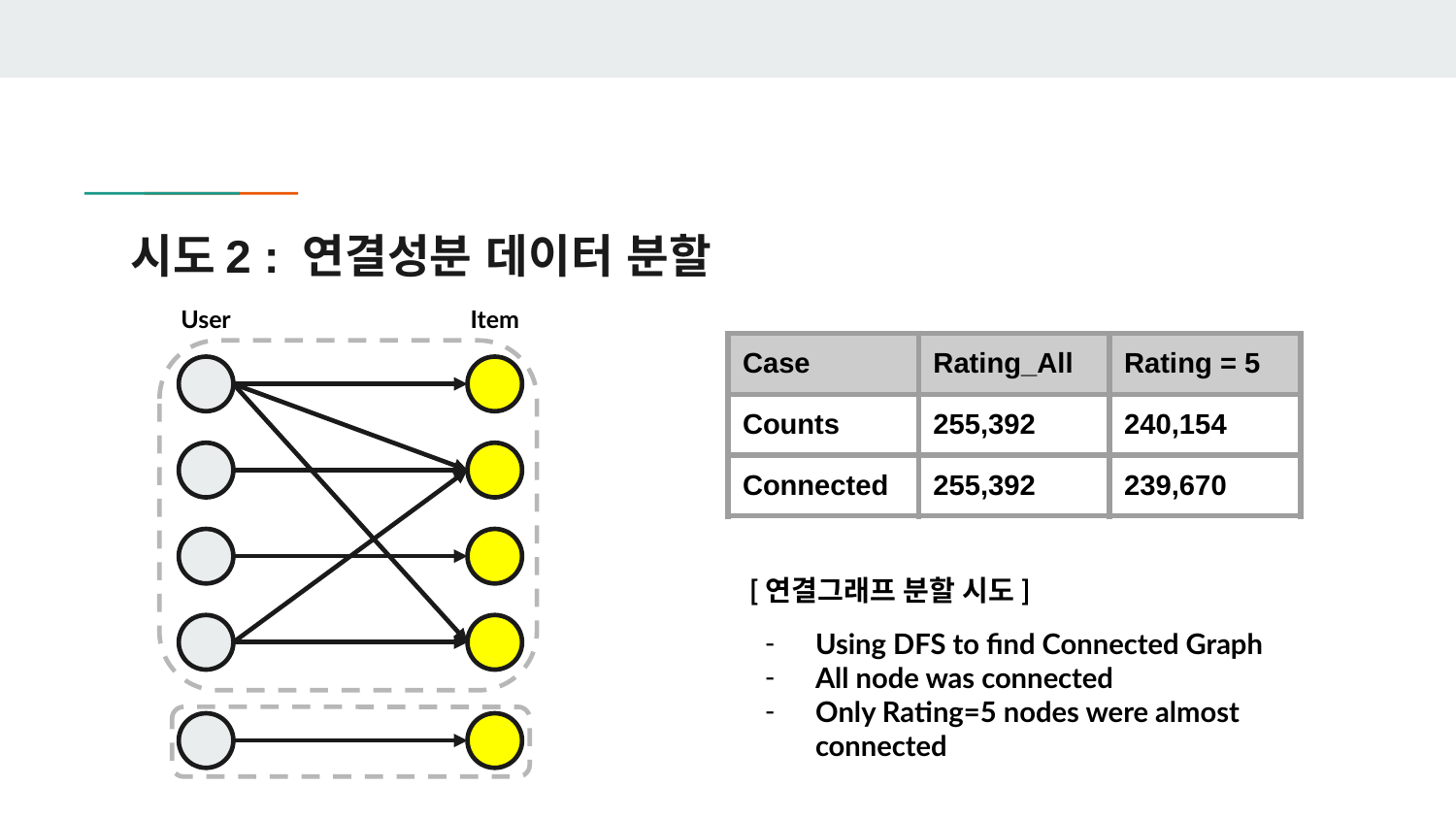

# 시도2 : 연결성분 데이터 분할
User
Item
| Case | Rating\_All | Rating = 5 |
| --- | --- | --- |
| Counts | 255,392 | 240,154 |
| Connected | 255,392 | 239,670 |

 [연결그래프 분할 시도]
Using DFS to find Connected Graph
All node was connected
Only Rating=5 nodes were almost connected